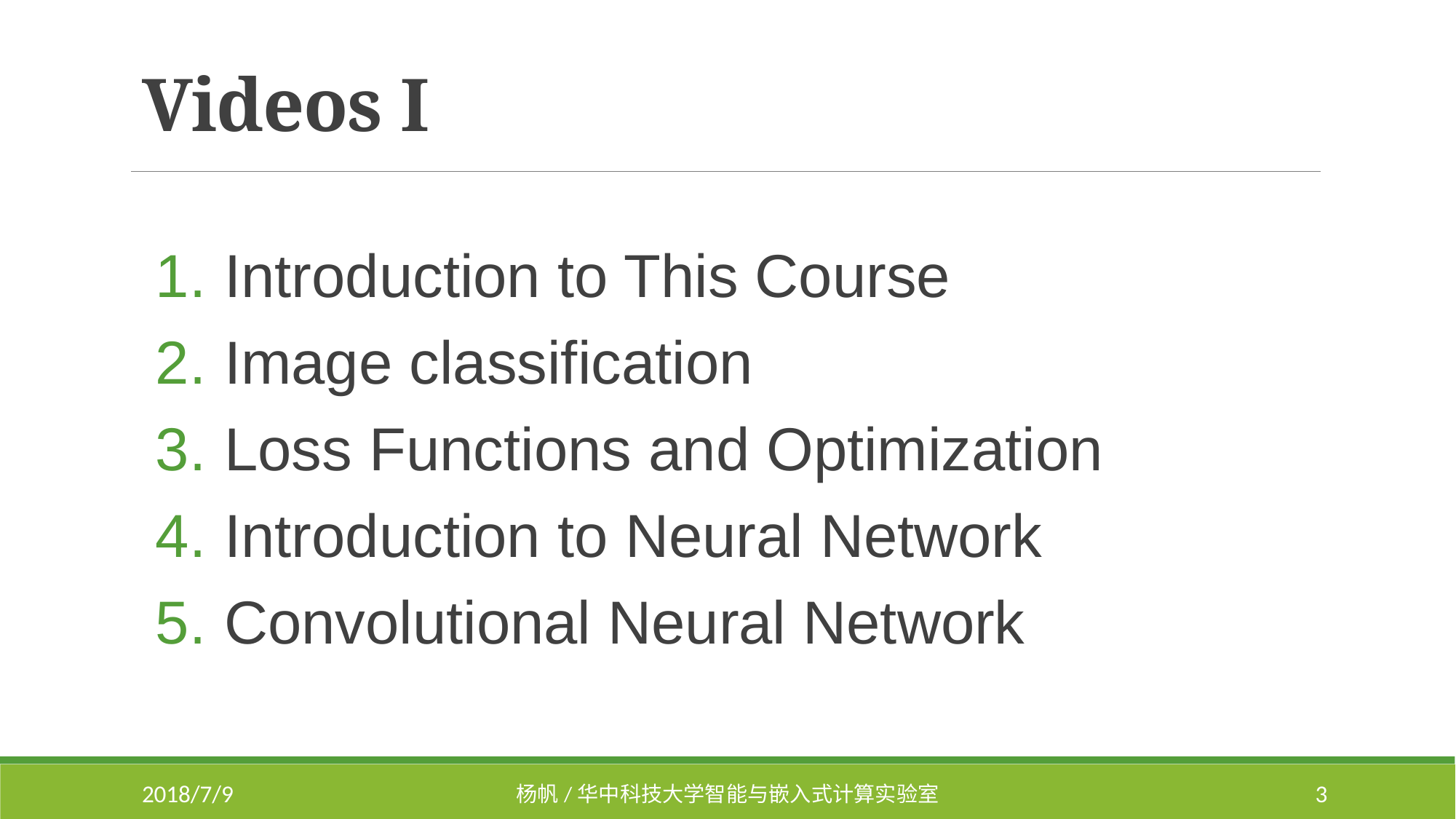

# Videos I
Introduction to This Course
Image classification
Loss Functions and Optimization
Introduction to Neural Network
Convolutional Neural Network

2018/7/9
杨帆/华中科技大学智能与嵌入式计算实验室
3